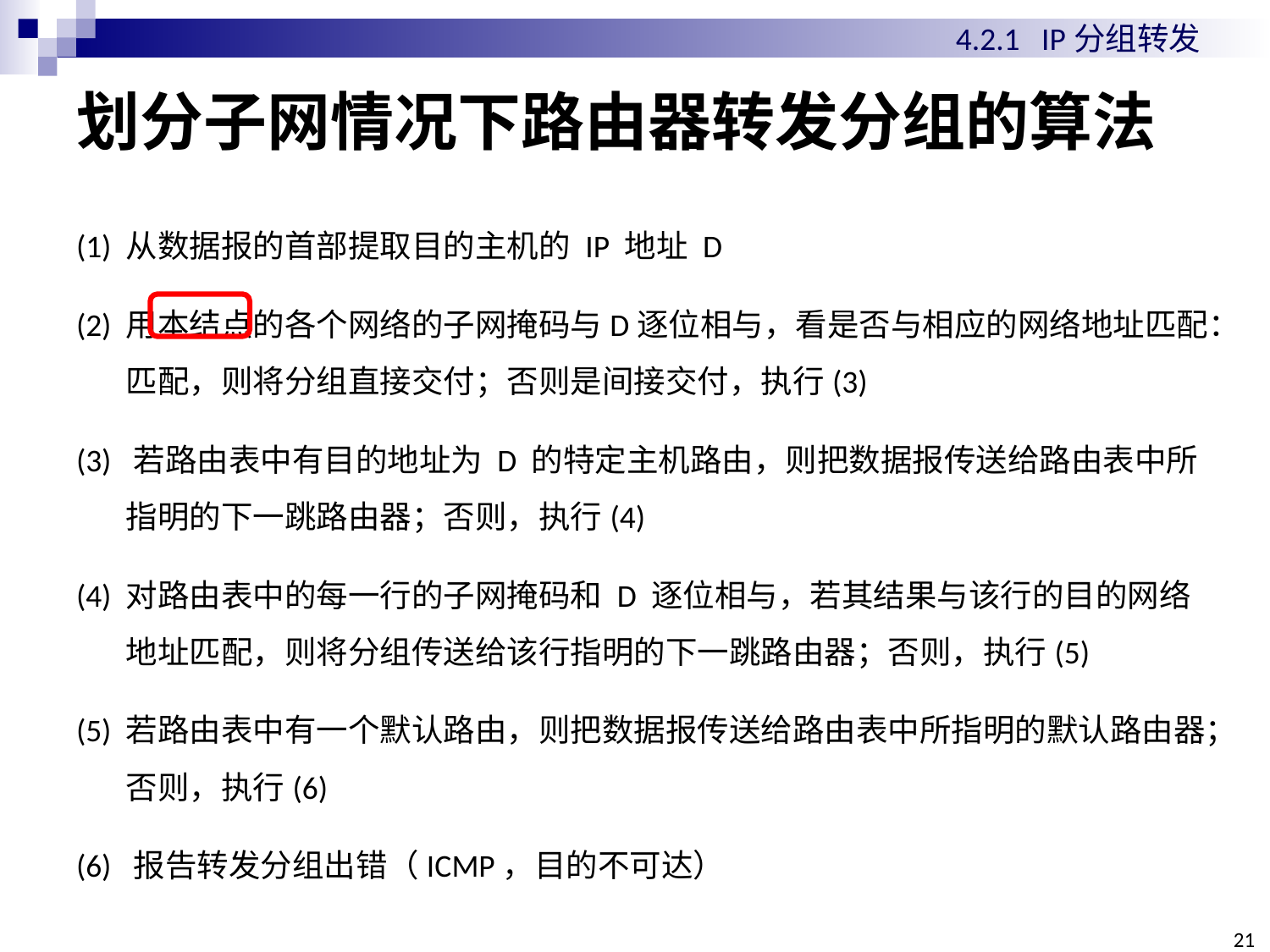

4.2.1   IP分组转发
# 划分子网情况下路由器转发分组的算法
(1) 从数据报的首部提取目的主机的 IP 地址 D
(2) 用本结点的各个网络的子网掩码与D逐位相与，看是否与相应的网络地址匹配：匹配，则将分组直接交付；否则是间接交付，执行(3)
(3)  若路由表中有目的地址为 D 的特定主机路由，则把数据报传送给路由表中所指明的下一跳路由器；否则，执行(4)
(4) 对路由表中的每一行的子网掩码和 D 逐位相与，若其结果与该行的目的网络地址匹配，则将分组传送给该行指明的下一跳路由器；否则，执行(5)
(5) 若路由表中有一个默认路由，则把数据报传送给路由表中所指明的默认路由器；否则，执行(6)
(6)  报告转发分组出错（ICMP，目的不可达）

21